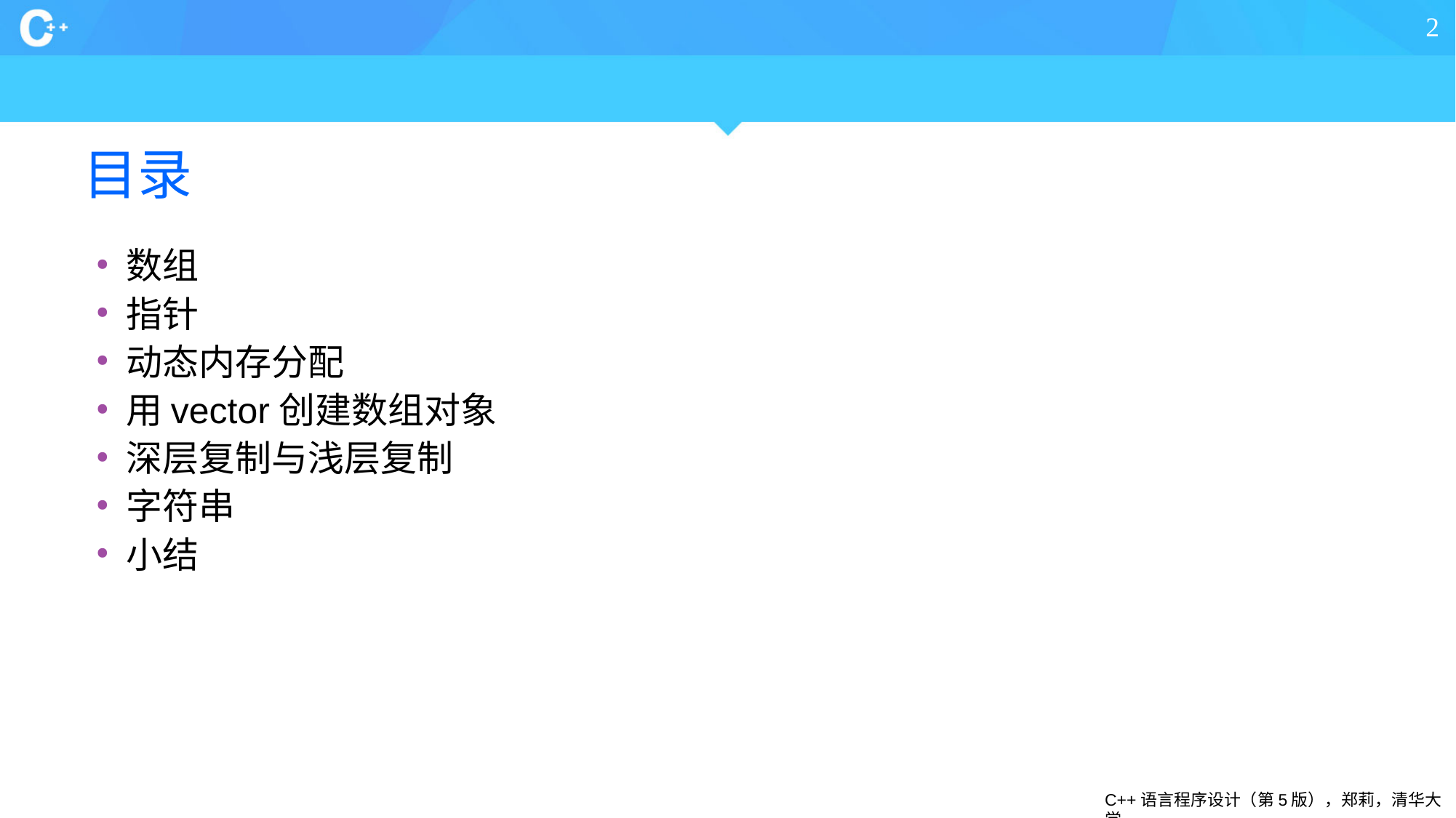

2
# 目录
数组
指针
动态内存分配
用vector创建数组对象
深层复制与浅层复制
字符串
小结